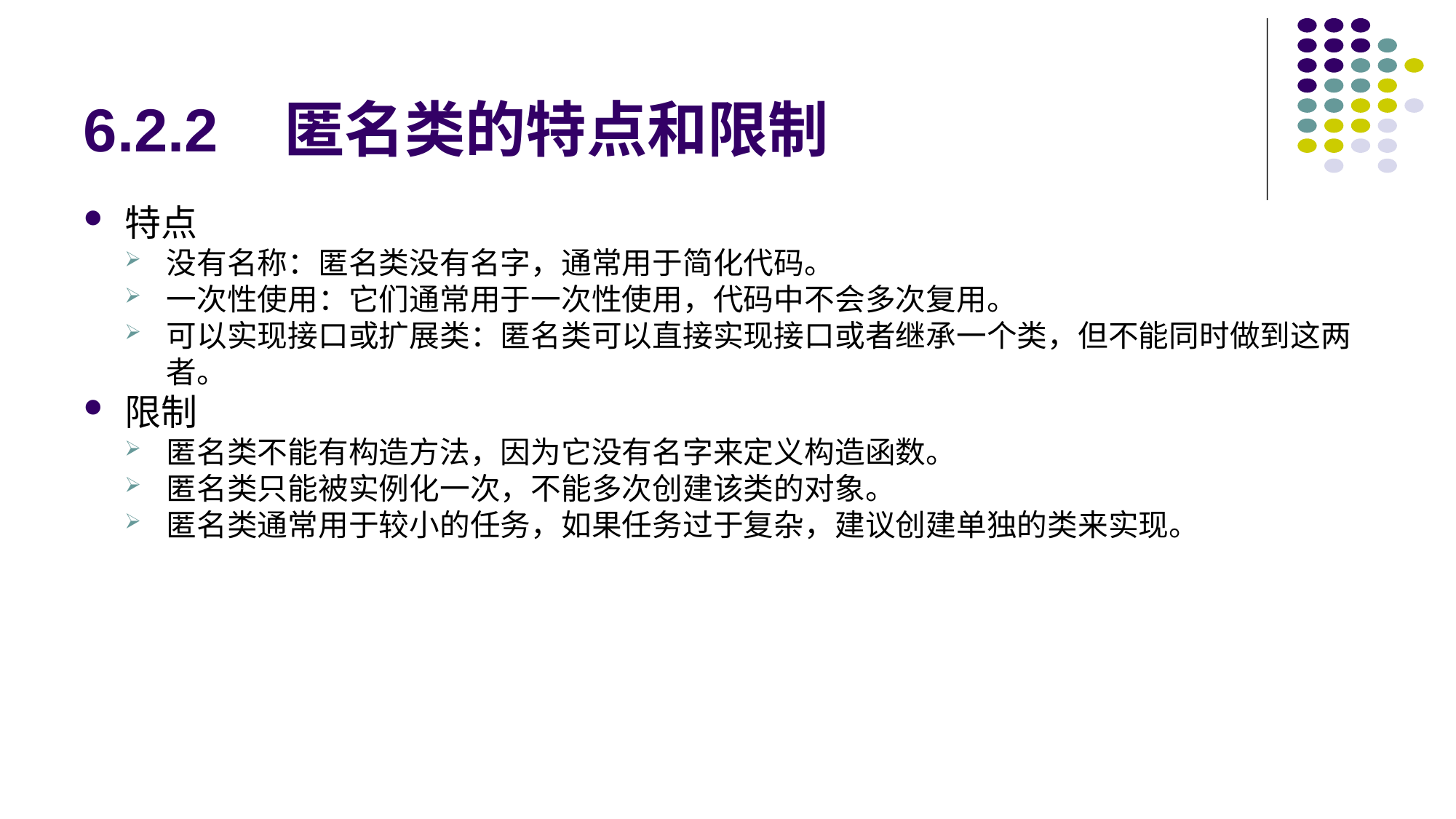

# 6.2.2   匿名类的特点和限制
特点
没有名称：匿名类没有名字，通常用于简化代码。
一次性使用：它们通常用于一次性使用，代码中不会多次复用。
可以实现接口或扩展类：匿名类可以直接实现接口或者继承一个类，但不能同时做到这两者。
限制
匿名类不能有构造方法，因为它没有名字来定义构造函数。
匿名类只能被实例化一次，不能多次创建该类的对象。
匿名类通常用于较小的任务，如果任务过于复杂，建议创建单独的类来实现。
11